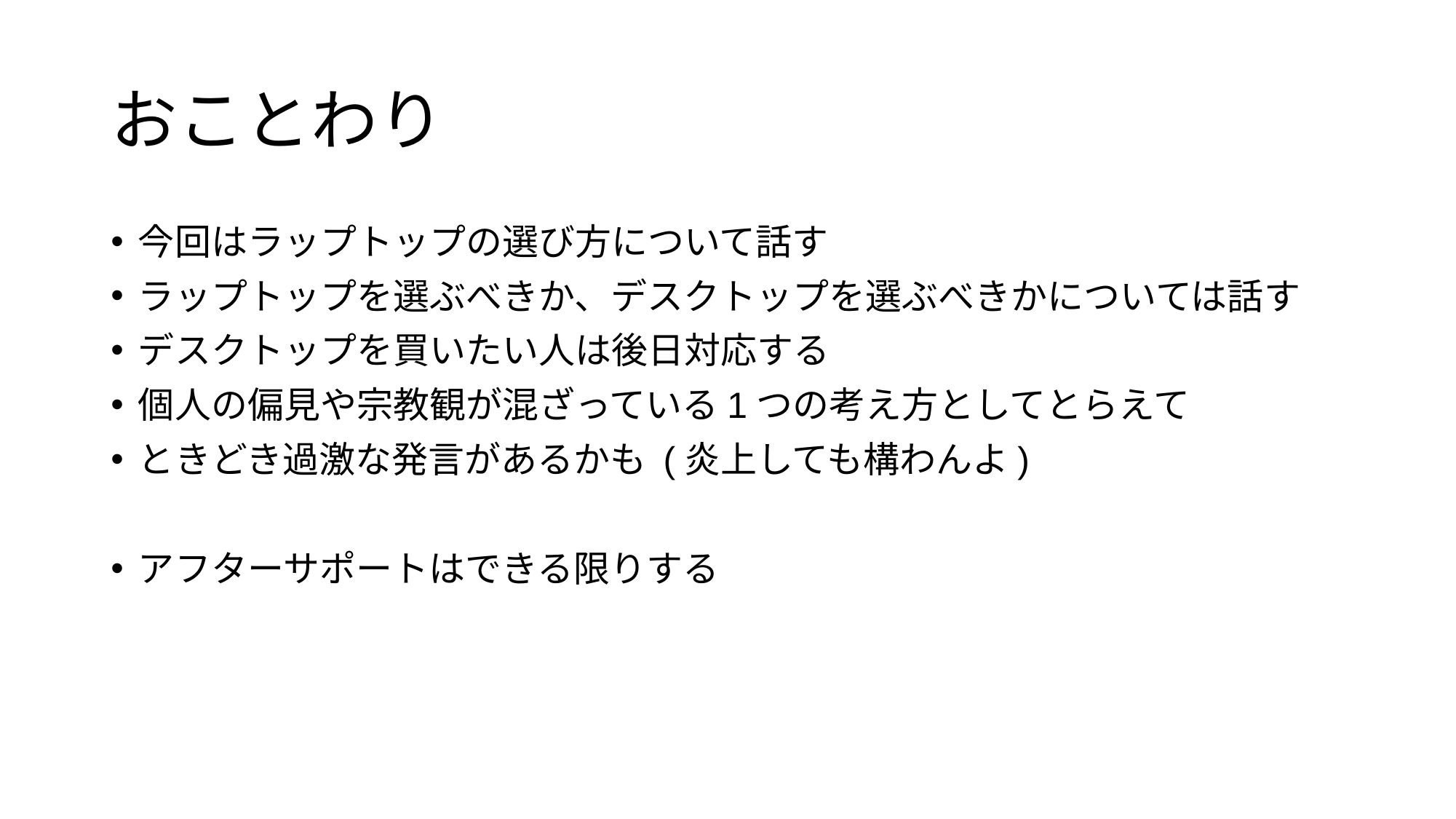

# おことわり
今回はラップトップの選び方について話す
ラップトップを選ぶべきか、デスクトップを選ぶべきかについては話す
デスクトップを買いたい人は後日対応する
個人の偏見や宗教観が混ざっている1つの考え方としてとらえて
ときどき過激な発言があるかも (炎上しても構わんよ)

アフターサポートはできる限りする